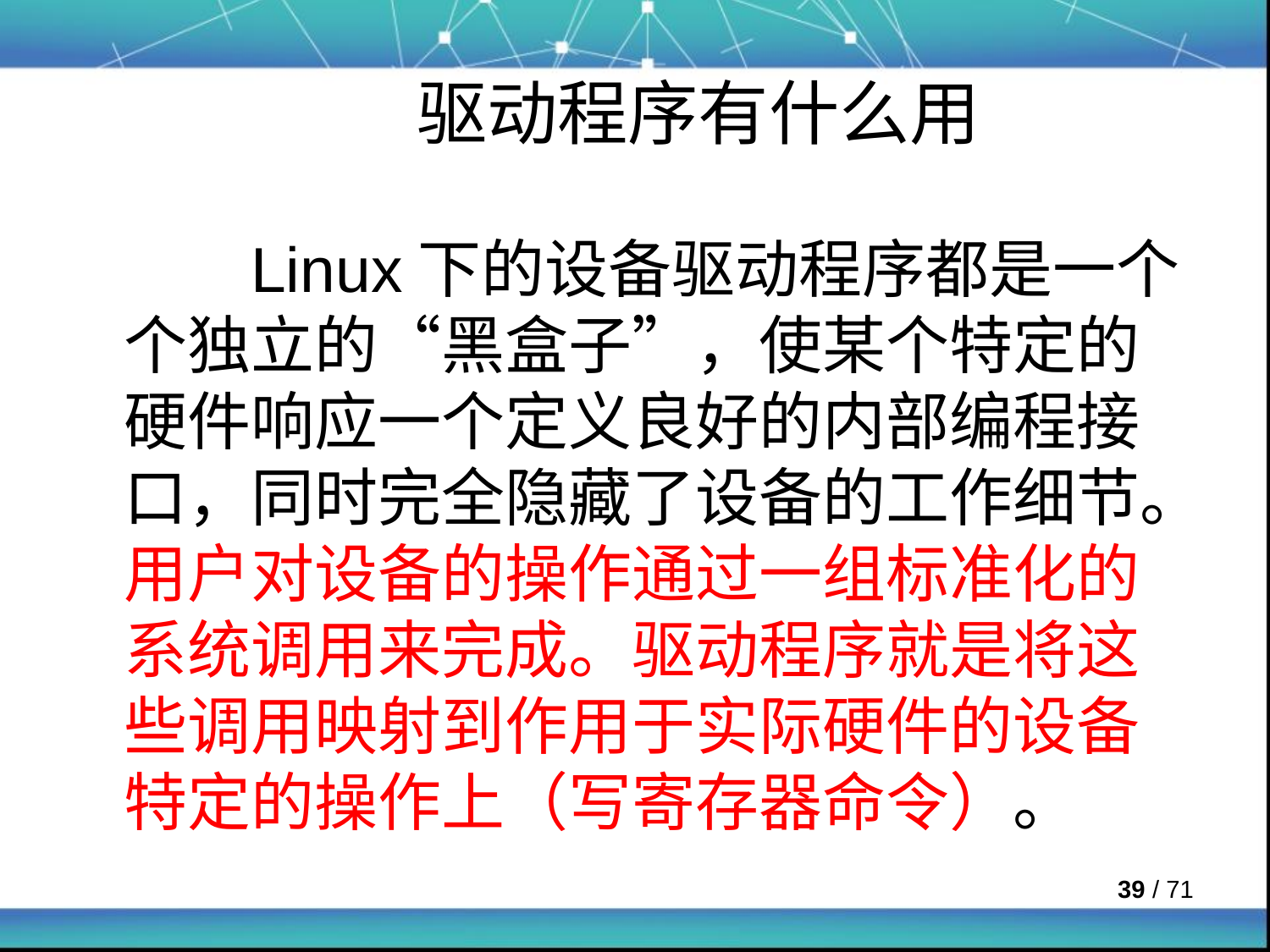

# 驱动程序有什么用
		Linux下的设备驱动程序都是一个个独立的“黑盒子”，使某个特定的硬件响应一个定义良好的内部编程接口，同时完全隐藏了设备的工作细节。用户对设备的操作通过一组标准化的系统调用来完成。驱动程序就是将这些调用映射到作用于实际硬件的设备特定的操作上（写寄存器命令）。
39 / 71